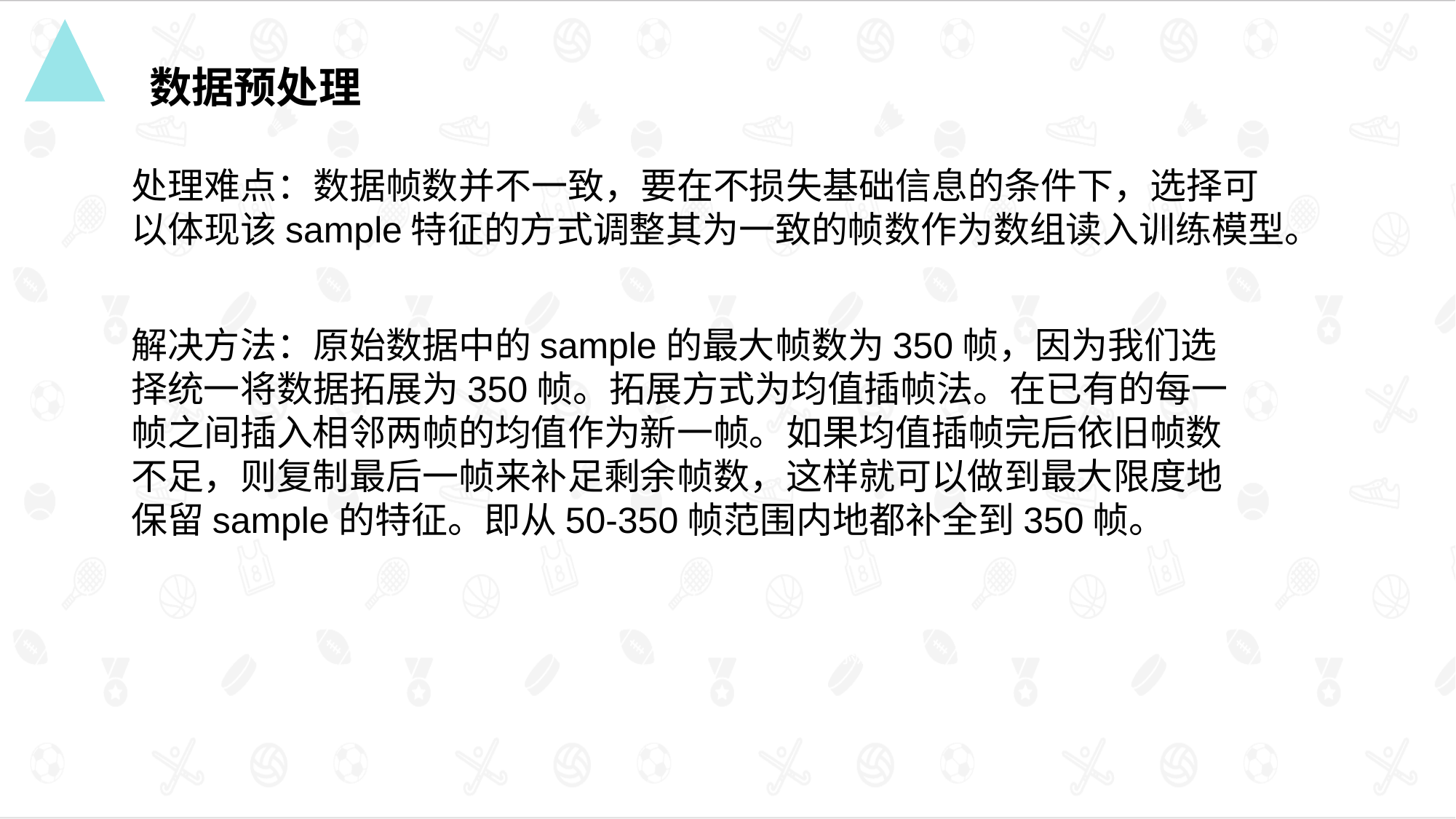

数据预处理
处理难点：数据帧数并不一致，要在不损失基础信息的条件下，选择可以体现该sample特征的方式调整其为一致的帧数作为数组读入训练模型。
解决方法：原始数据中的sample的最大帧数为350帧，因为我们选择统一将数据拓展为350帧。拓展方式为均值插帧法。在已有的每一帧之间插入相邻两帧的均值作为新一帧。如果均值插帧完后依旧帧数不足，则复制最后一帧来补足剩余帧数，这样就可以做到最大限度地保留sample的特征。即从50-350帧范围内地都补全到350帧。
点击添加文本
点击添加文本